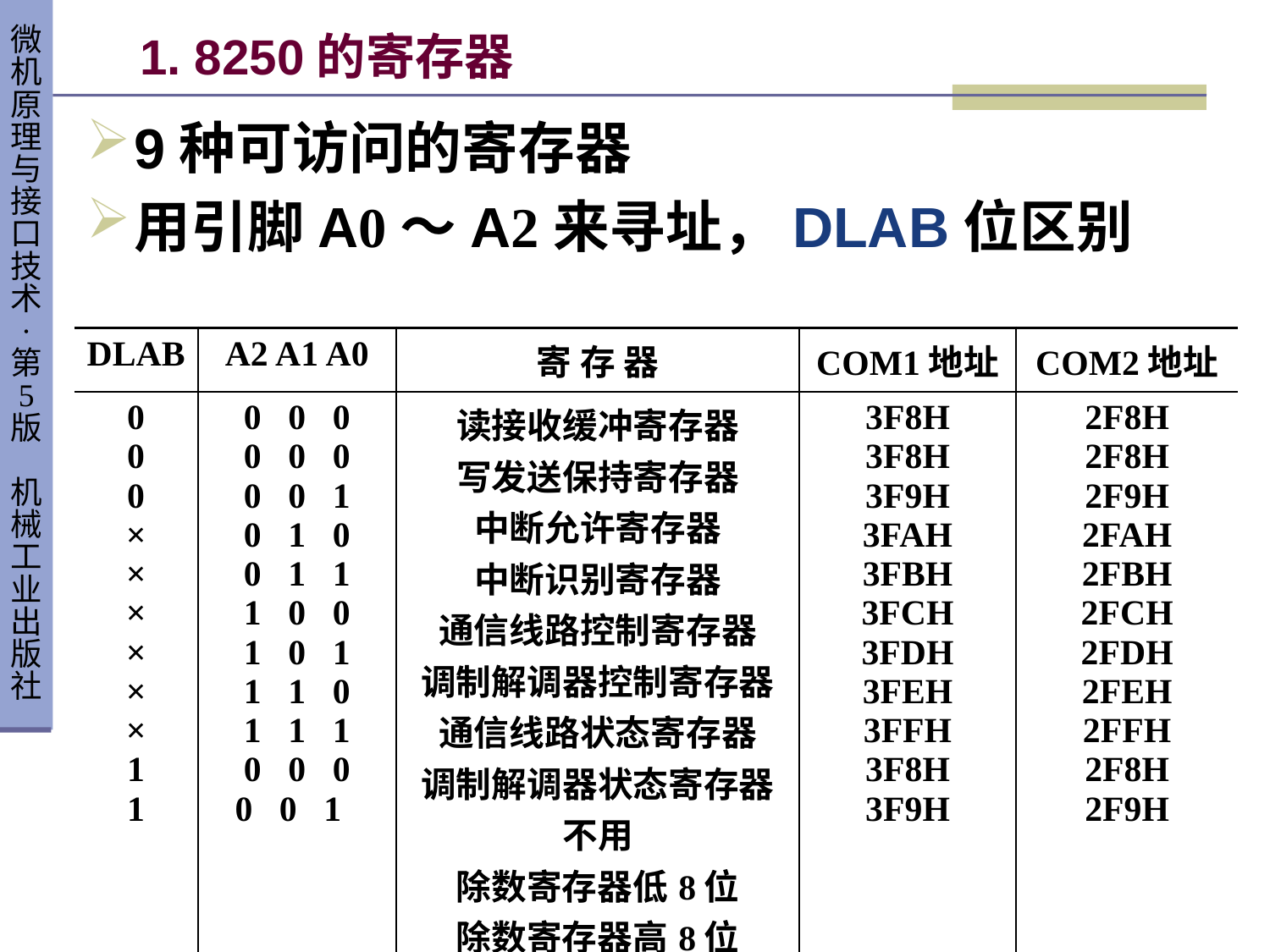

# 1. 8250的寄存器
9种可访问的寄存器
用引脚A0～A2来寻址，DLAB位区别
| DLAB | A2 A1 A0 | 寄 存 器 | COM1地址 | COM2地址 |
| --- | --- | --- | --- | --- |
| 0 0 0 × × × × × × 1 1 | 0 0 0 0 0 0 0 0 1 0 1 0 0 1 1 1 0 0 1 0 1 1 1 0 1 1 1 0 0 0 0 0 1 | 读接收缓冲寄存器 写发送保持寄存器 中断允许寄存器 中断识别寄存器 通信线路控制寄存器 调制解调器控制寄存器 通信线路状态寄存器 调制解调器状态寄存器 不用 除数寄存器低8位 除数寄存器高8位 | 3F8H 3F8H 3F9H 3FAH 3FBH 3FCH 3FDH 3FEH 3FFH 3F8H 3F9H | 2F8H 2F8H 2F9H 2FAH 2FBH 2FCH 2FDH 2FEH 2FFH 2F8H 2F9H |